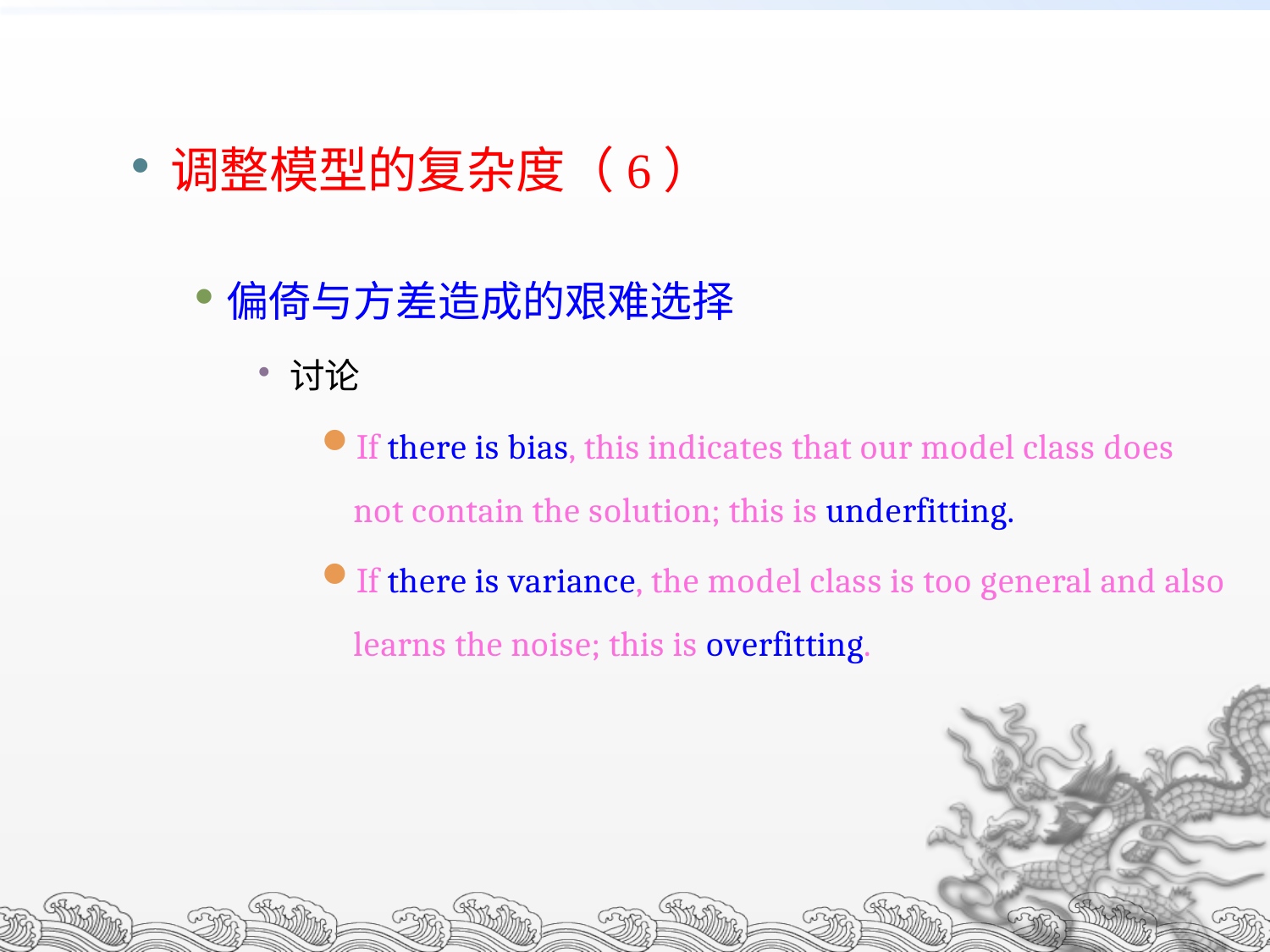

调整模型的复杂度（6）

偏倚与方差造成的艰难选择
讨论
If there is bias, this indicates that our model class does not contain the solution; this is underfitting.
If there is variance, the model class is too general and also learns the noise; this is overfitting.